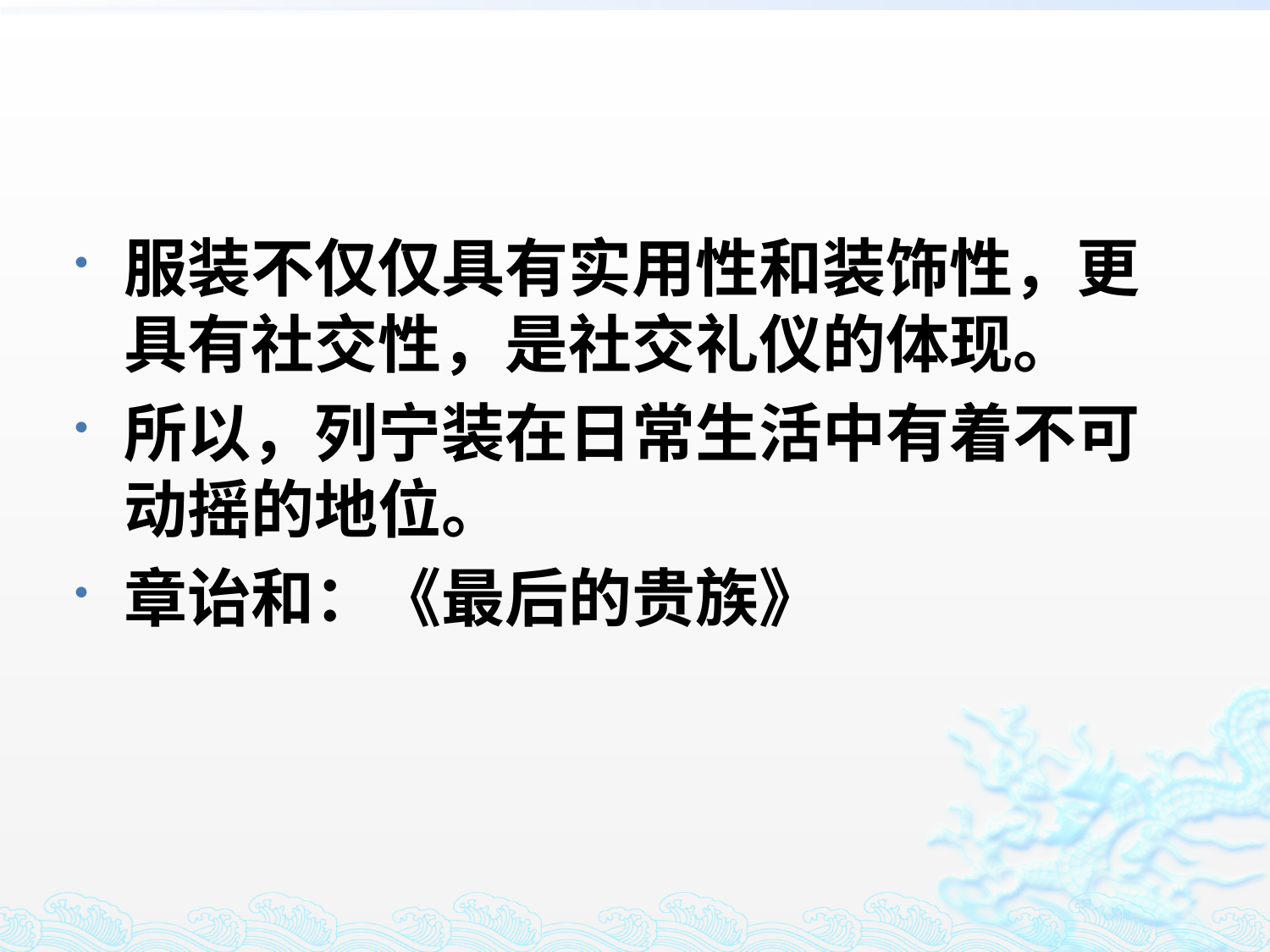

#
服装不仅仅具有实用性和装饰性，更具有社交性，是社交礼仪的体现。
所以，列宁装在日常生活中有着不可动摇的地位。
章诒和：《最后的贵族》